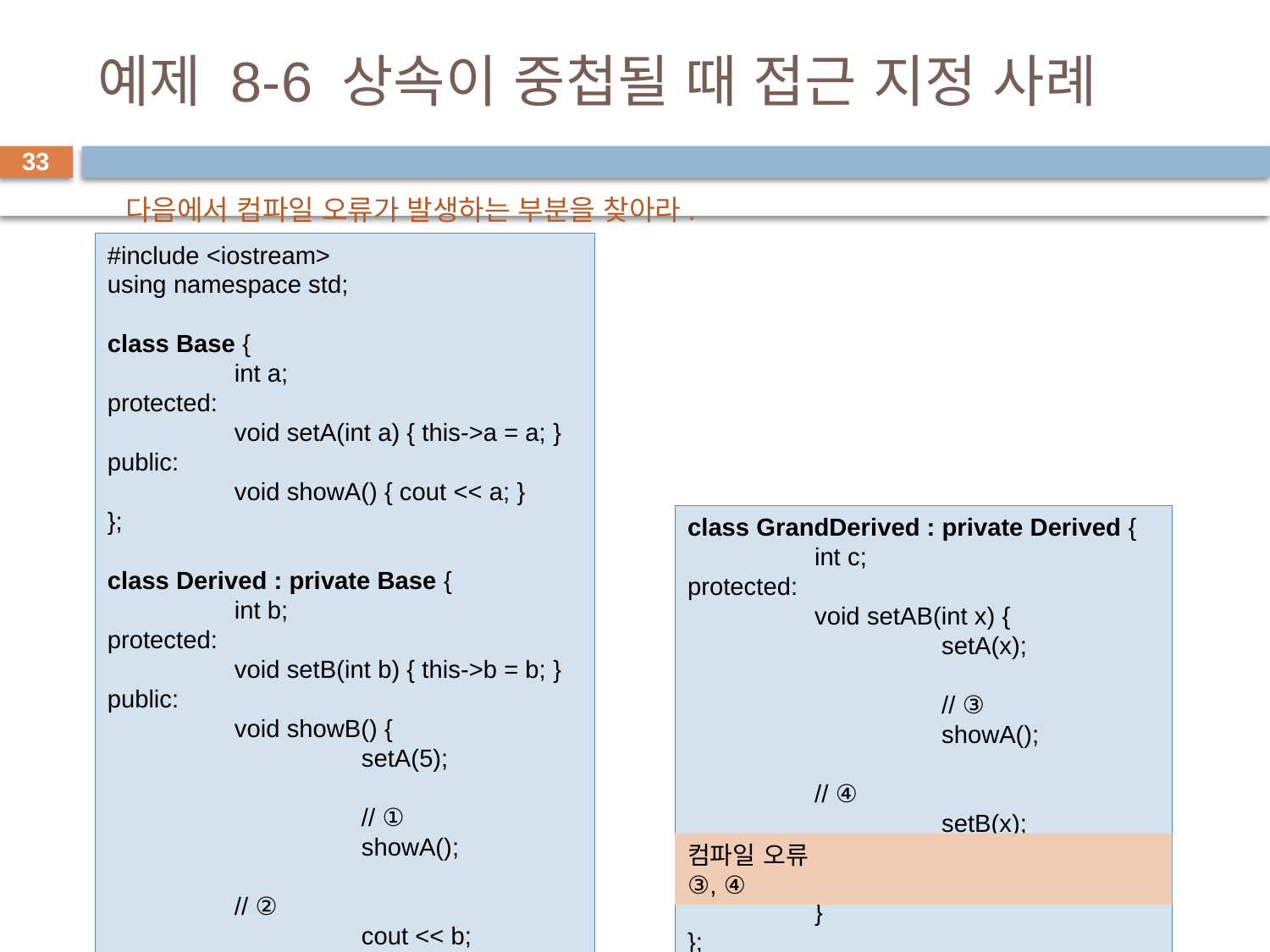

# 예제 8-6 상속이 중첩될 때 접근 지정 사례
33
다음에서 컴파일 오류가 발생하는 부분을 찾아라.
#include <iostream>
using namespace std;

class Base {
	int a;
protected:
	void setA(int a) { this->a = a; }
public:
	void showA() { cout << a; }
};

class Derived : private Base {
	int b;
protected:
	void setB(int b) { this->b = b; }
public:
	void showB() {
		setA(5); 						// ①
		showA(); 					// ②
		cout << b;
	}
};
class GrandDerived : private Derived {
	int c;
protected:
	void setAB(int x) {
		setA(x); 						// ③
		showA(); 					// ④
		setB(x); 						// ⑤
	}
};
컴파일 오류
③, ④